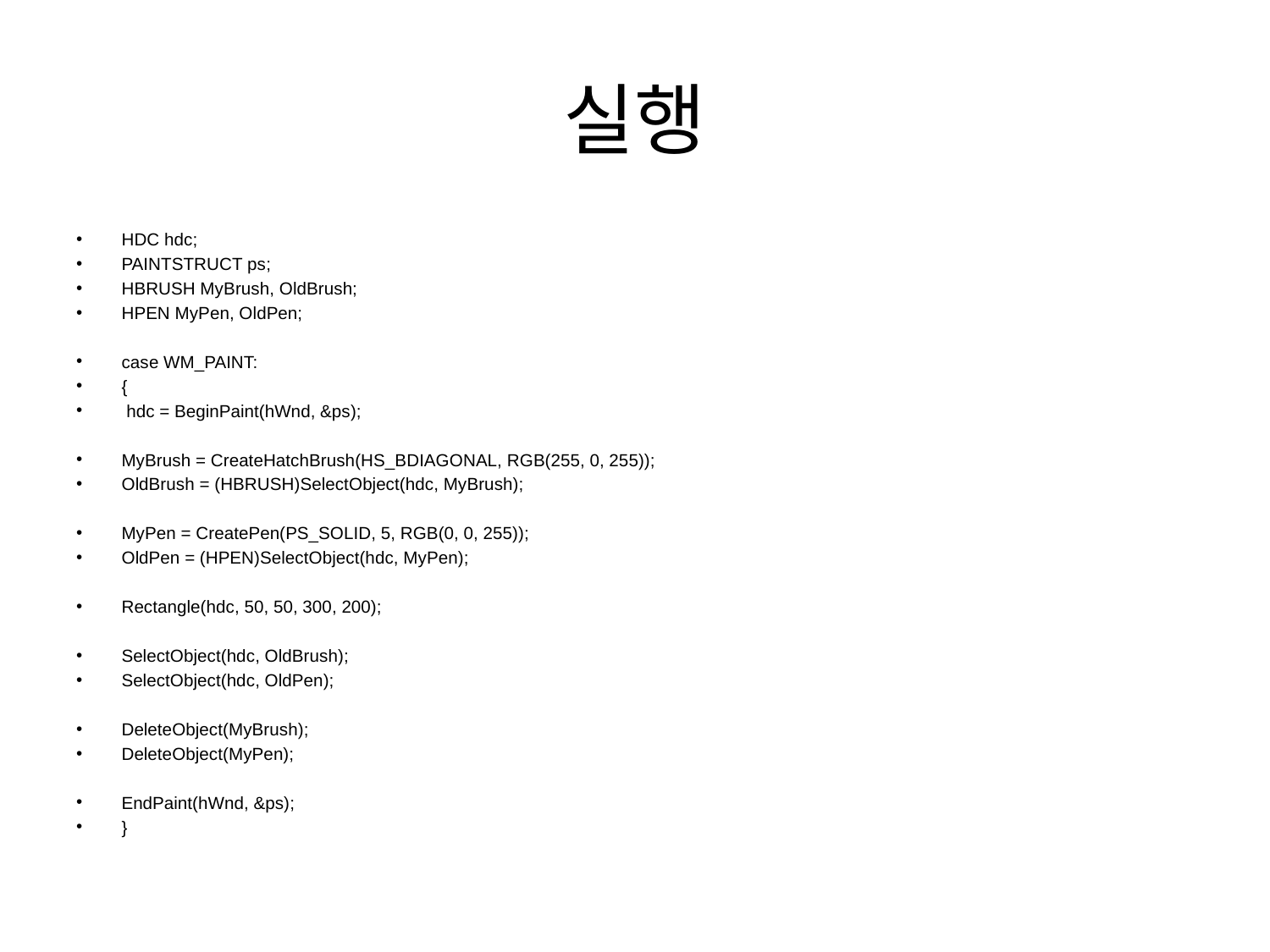

# 실행
HDC hdc;
PAINTSTRUCT ps;
HBRUSH MyBrush, OldBrush;
HPEN MyPen, OldPen;

case WM_PAINT:
{
 hdc = BeginPaint(hWnd, &ps);

MyBrush = CreateHatchBrush(HS_BDIAGONAL, RGB(255, 0, 255));
OldBrush = (HBRUSH)SelectObject(hdc, MyBrush);

MyPen = CreatePen(PS_SOLID, 5, RGB(0, 0, 255));
OldPen = (HPEN)SelectObject(hdc, MyPen);

Rectangle(hdc, 50, 50, 300, 200);

SelectObject(hdc, OldBrush);
SelectObject(hdc, OldPen);

DeleteObject(MyBrush);
DeleteObject(MyPen);

EndPaint(hWnd, &ps);
}